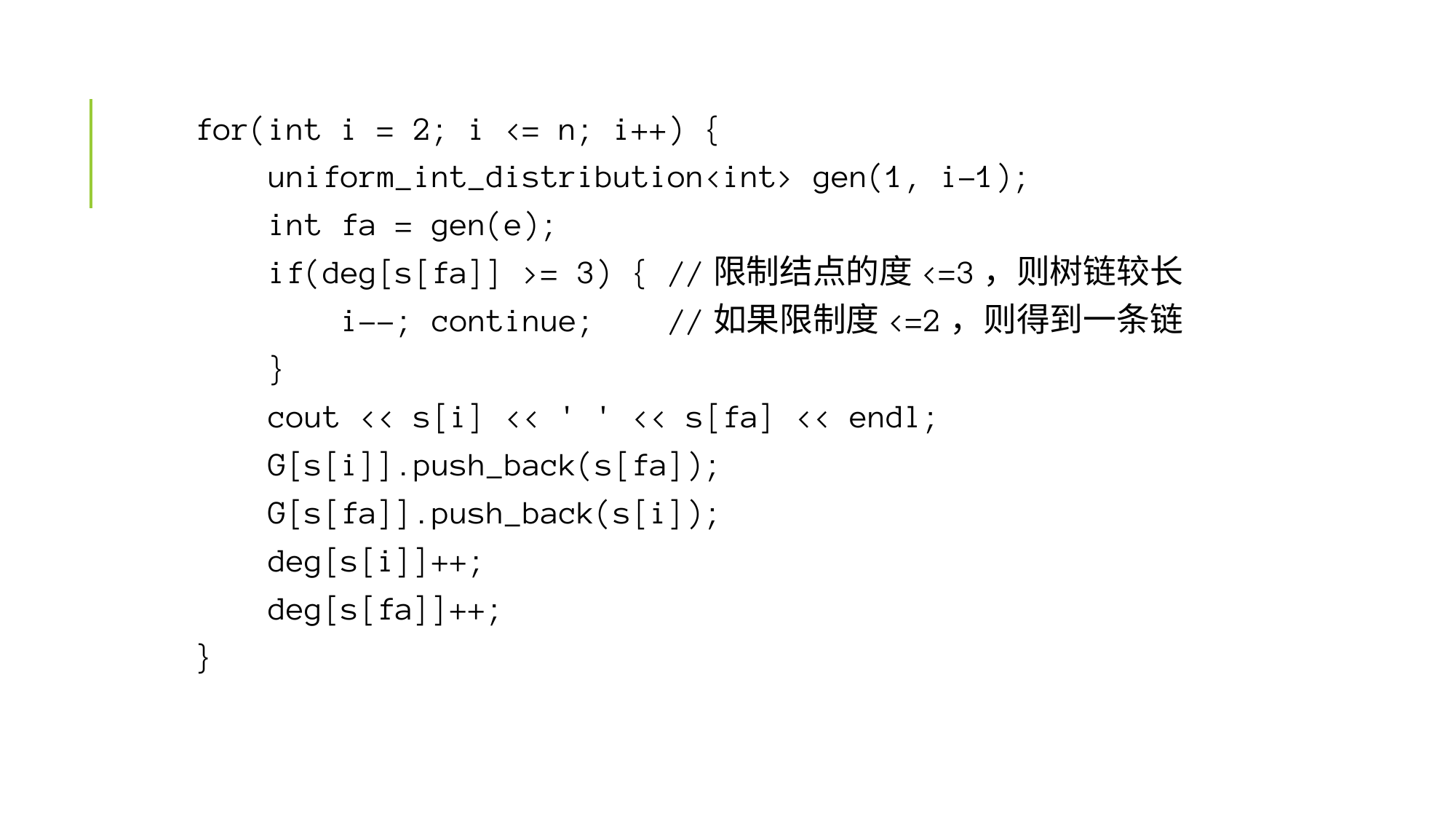

for(int i = 2; i <= n; i++) {
        uniform_int_distribution<int> gen(1, i-1);
        int fa = gen(e);
        if(deg[s[fa]] >= 3) { //限制结点的度<=3，则树链较长
            i--; continue;    //如果限制度<=2，则得到一条链
        }
        cout << s[i] << ' ' << s[fa] << endl;
        G[s[i]].push_back(s[fa]);
        G[s[fa]].push_back(s[i]);
        deg[s[i]]++;
        deg[s[fa]]++;
    }